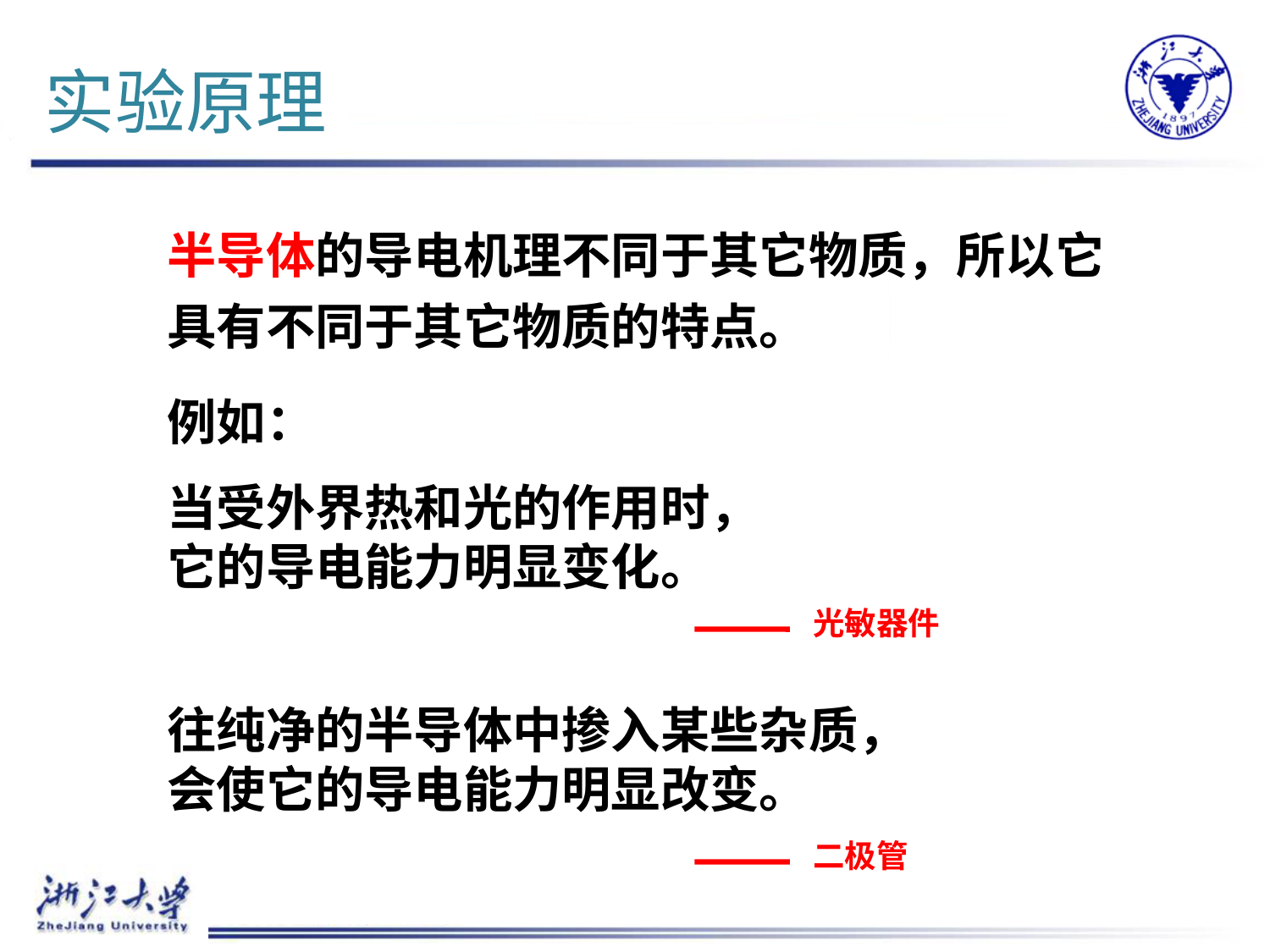

# 实验原理

半导体的导电机理不同于其它物质，所以它具有不同于其它物质的特点。
例如：
当受外界热和光的作用时，
它的导电能力明显变化。
光敏器件

往纯净的半导体中掺入某些杂质，会使它的导电能力明显改变。
二极管